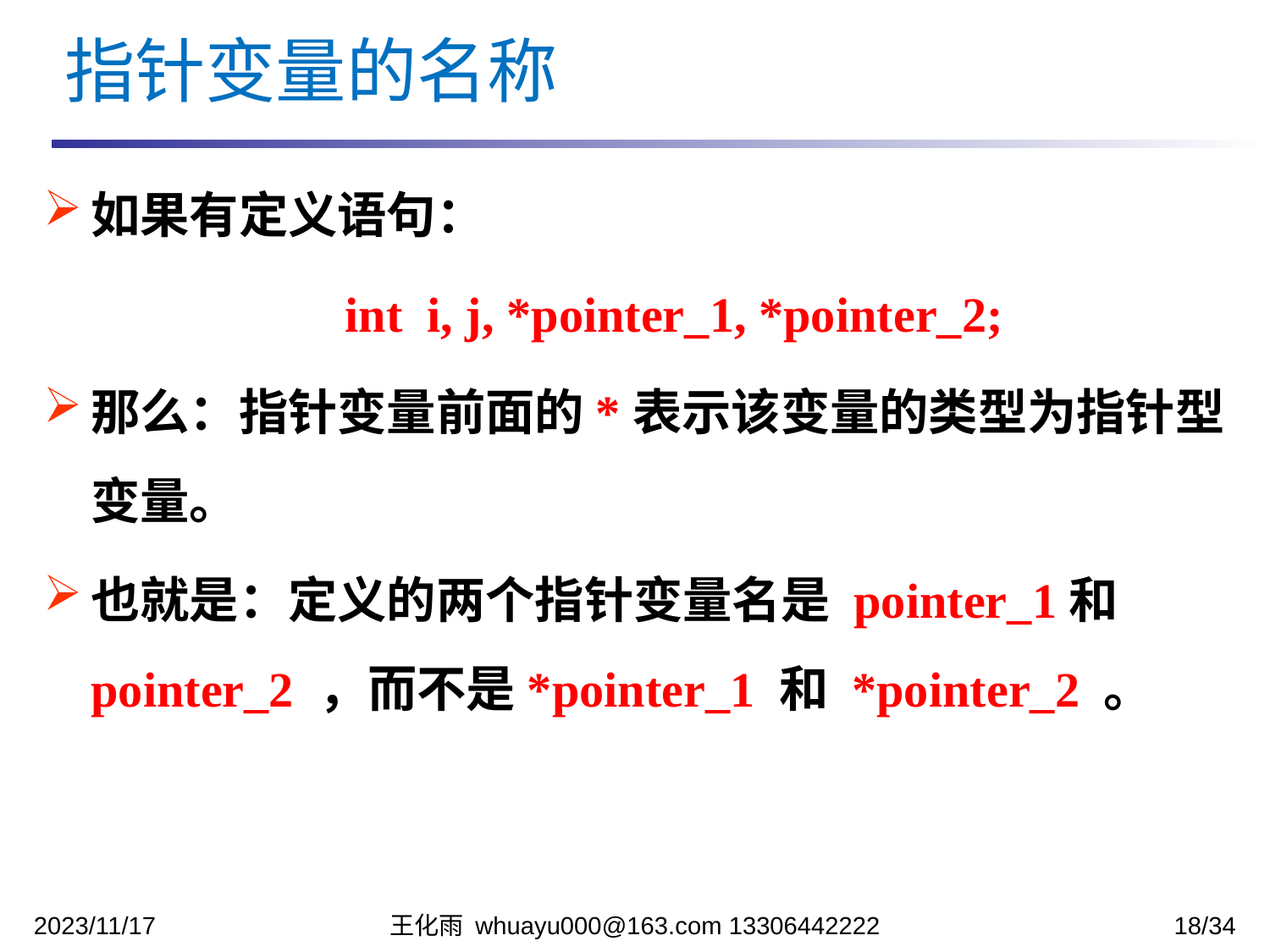

指针变量的名称
如果有定义语句：
			int  i, j, *pointer_1, *pointer_2;
那么：指针变量前面的*表示该变量的类型为指针型变量。
也就是：定义的两个指针变量名是 pointer_1和pointer_2 ，而不是*pointer_1 和 *pointer_2 。
2023/11/17
王化雨 whuayu000@163.com 13306442222
18/34